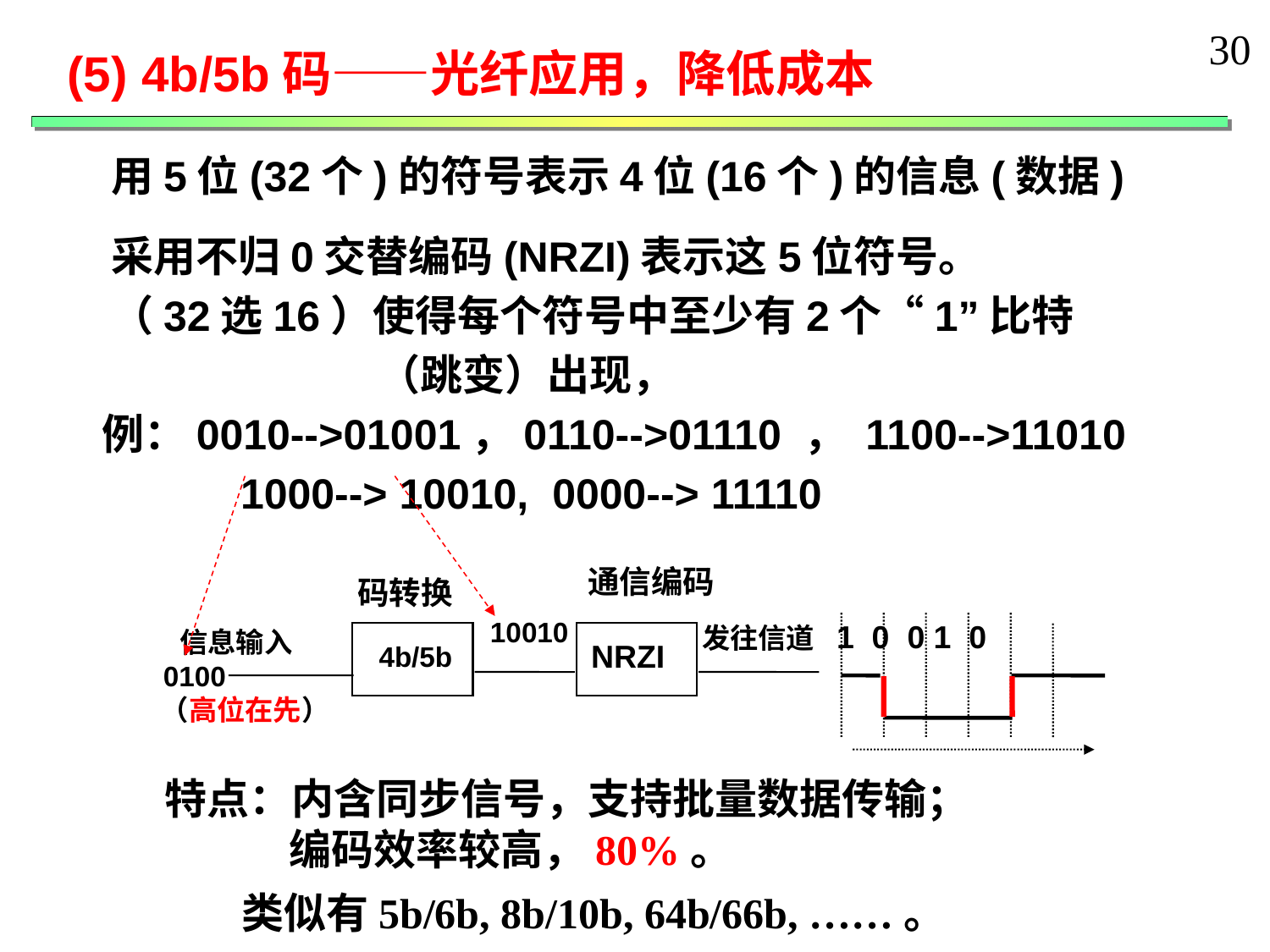

30
(5) 4b/5b码——光纤应用，降低成本

    用5位(32个)的符号表示4位(16个)的信息(数据)
    采用不归0交替编码(NRZI)表示这5位符号。
    （32选16）使得每个符号中至少有2个“1”比特
                                （跳变）出现，
   例：0010-->01001，0110-->01110 ， 1100-->11010
               1000--> 10010,  0000--> 11110

通信编码
码转换
10010
发往信道  1  0  0 1  0

    信息输入
  0100
 （高位在先）

NRZI
4b/5b

特点：内含同步信号，支持批量数据传输；
            编码效率较高，80%。
       类似有5b/6b, 8b/10b, 64b/66b, ……。